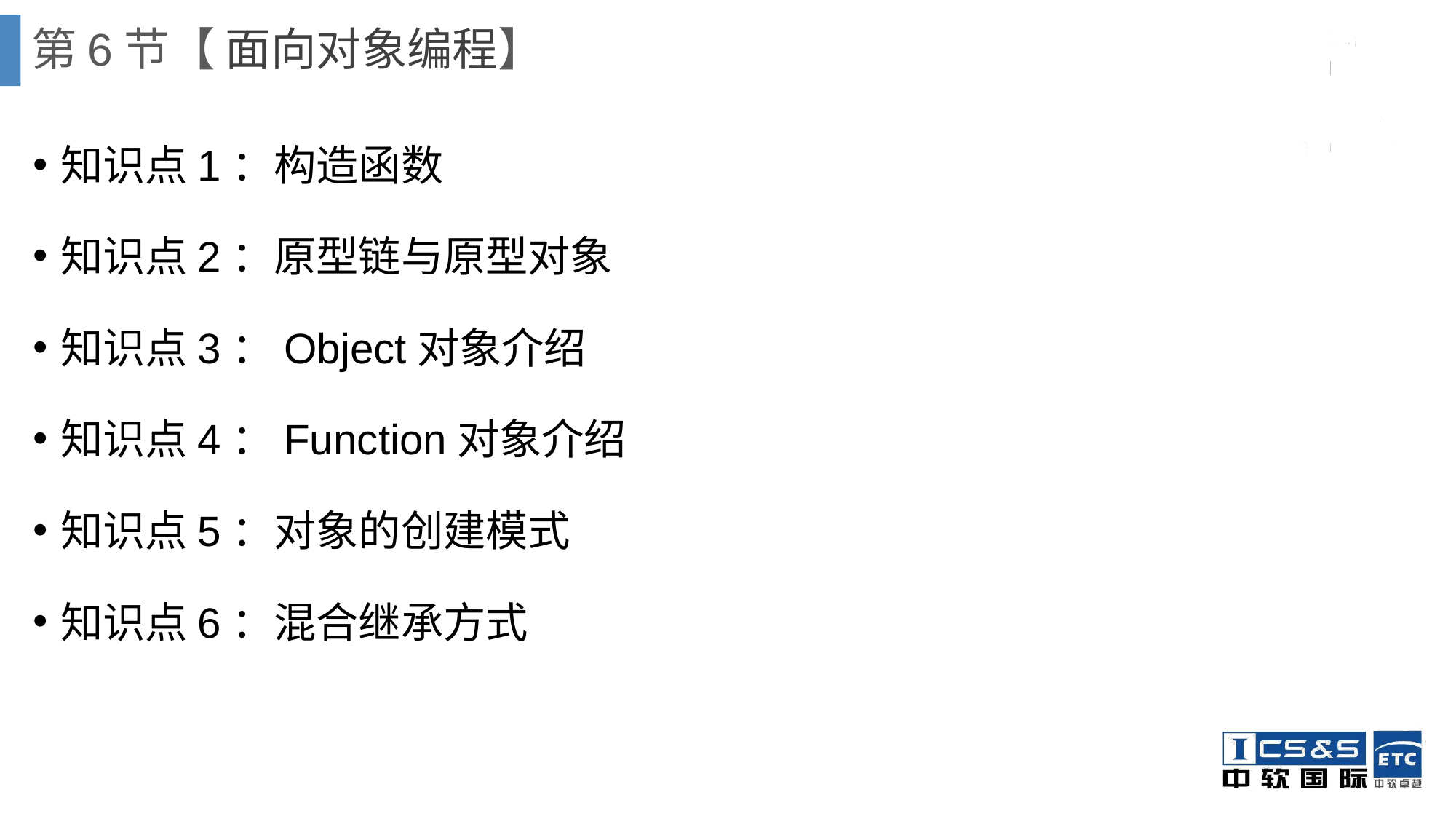

# 第6节【 面向对象编程】
知识点1：构造函数
知识点2：原型链与原型对象
知识点3：Object对象介绍
知识点4：Function对象介绍
知识点5：对象的创建模式
知识点6：混合继承方式